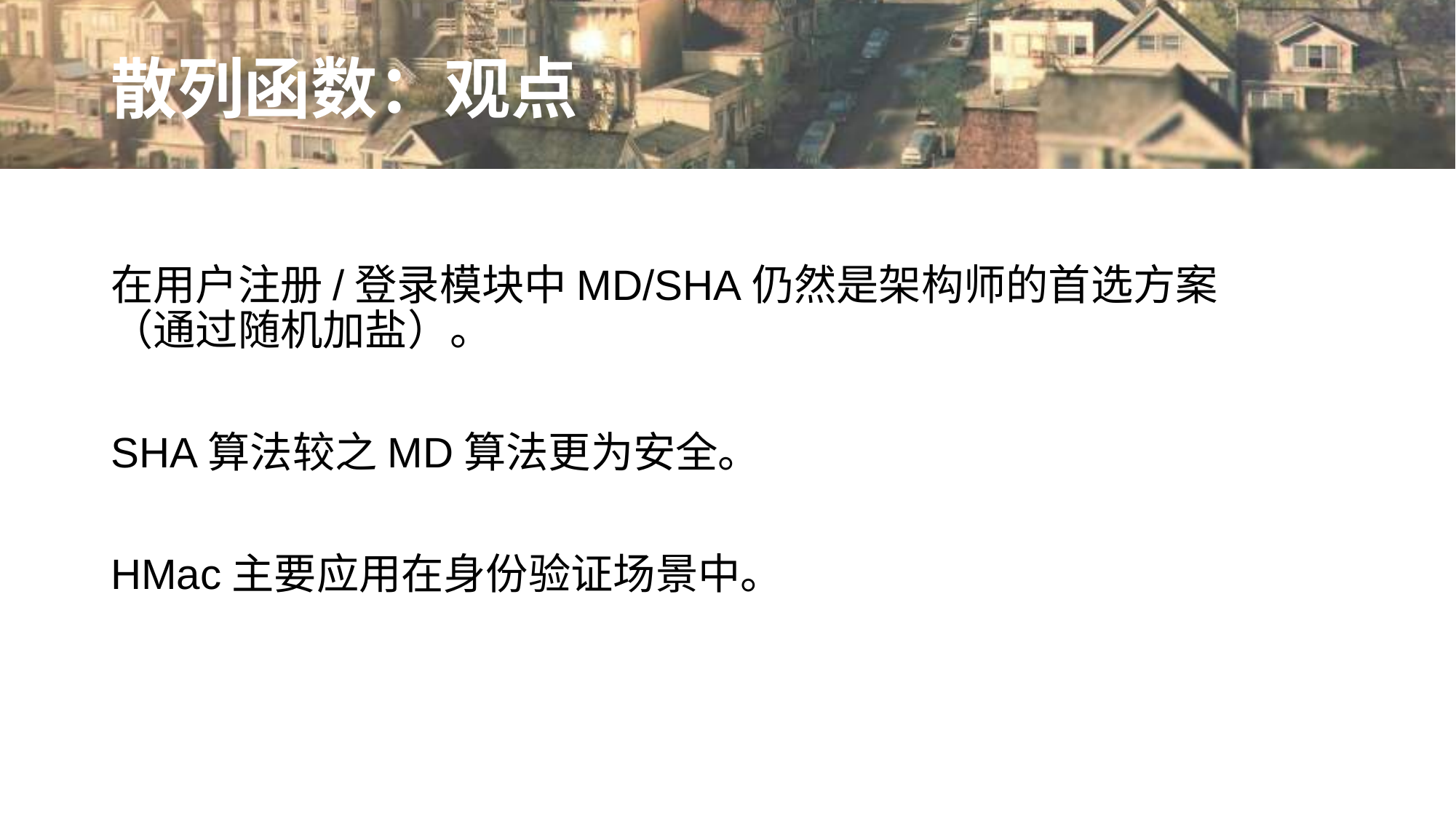

# 散列函数：观点
在用户注册/登录模块中MD/SHA仍然是架构师的首选方案（通过随机加盐）。

SHA算法较之MD算法更为安全。

HMac主要应用在身份验证场景中。